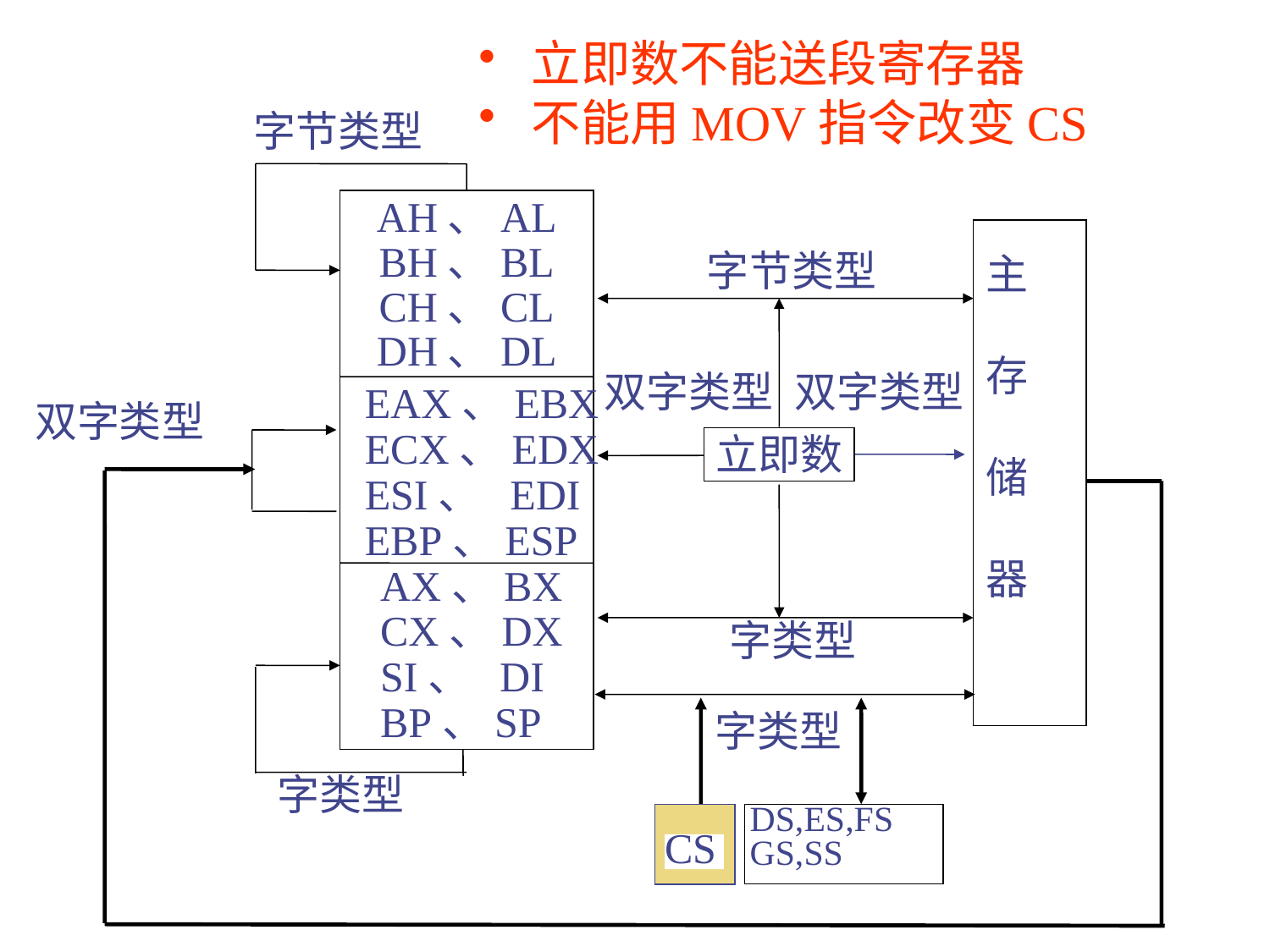

立即数不能送段寄存器
 不能用MOV指令改变CS
字节类型

AH、AL
BH、BL
CH、CL
DH、DL

主

存

储

器
字节类型

双字类型
双字类型
EAX、EBX
ECX、EDX
ESI、  EDI
EBP、ESP
双字类型
立即数

AX、BX
CX、DX
SI、  DI
BP、SP

字类型

字类型
字类型

DS,ES,FS
GS,SS
CS